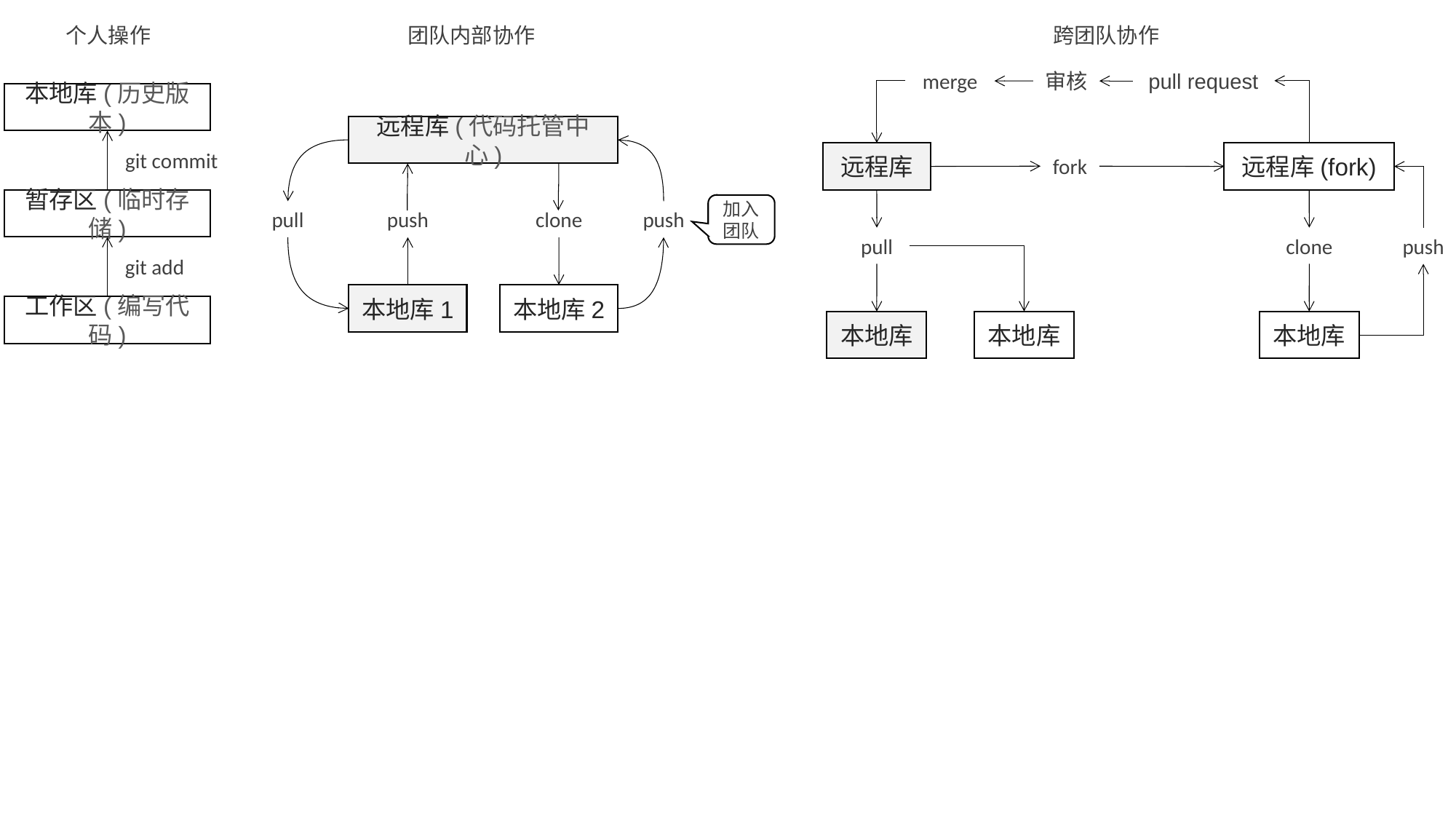

个人操作
团队内部协作
跨团队协作
merge
审核
pull request
远程库
远程库(fork)
fork
pull
clone
push
本地库
本地库
本地库
本地库(历史版本)
git commit
暂存区(临时存储)
git add
工作区(编写代码)
远程库(代码托管中心)
加入团队
pull
push
push
clone
本地库1
本地库2